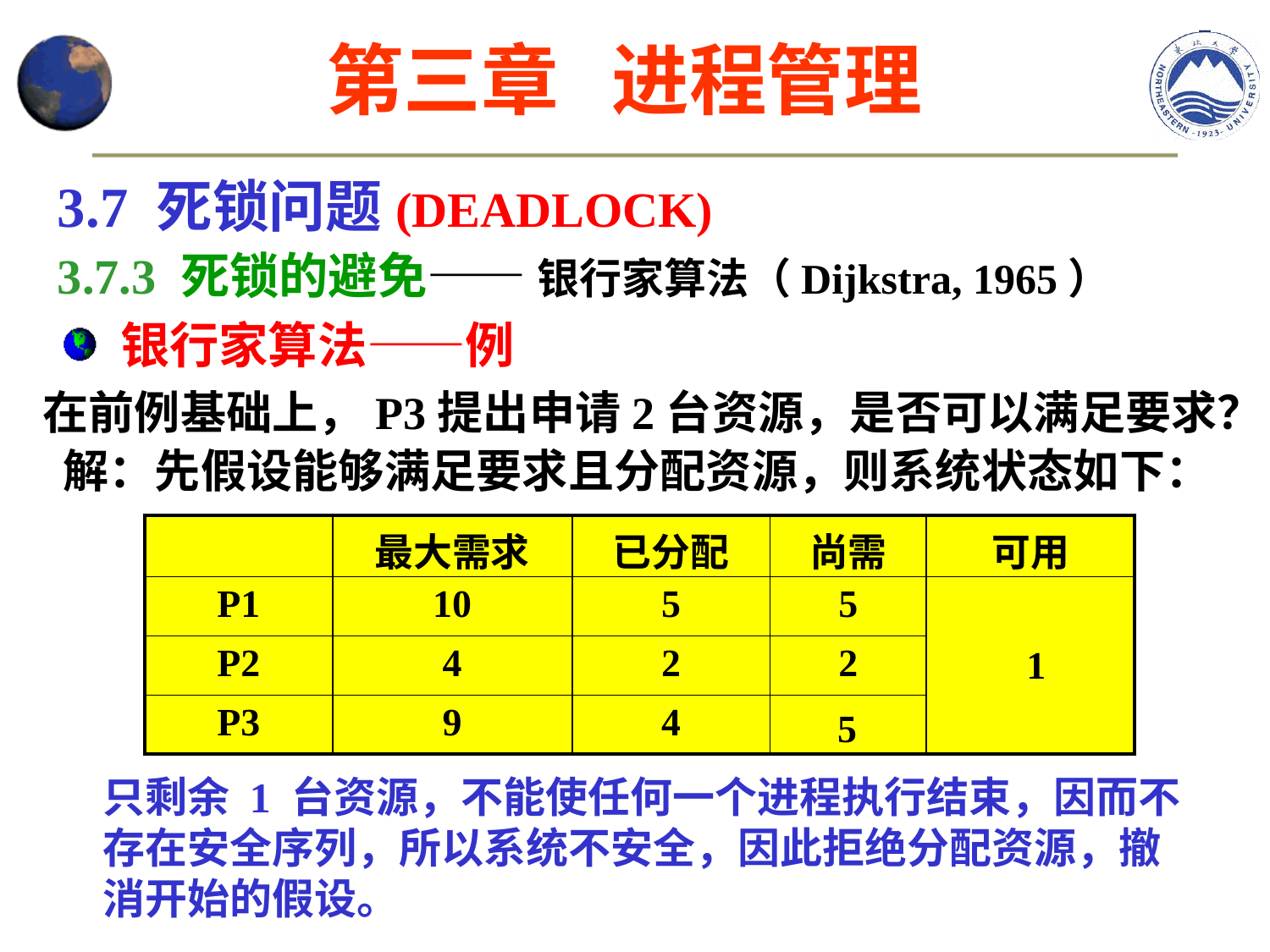

第三章   进程管理
3.7 死锁问题(DEADLOCK)
3.7.3 死锁的避免—— 银行家算法（Dijkstra, 1965）
# 银行家算法——例
在前例基础上，P3提出申请2台资源，是否可以满足要求？
解：先假设能够满足要求且分配资源，则系统状态如下：
|  | 最大需求 | 已分配 | 尚需 | 可用 |
| --- | --- | --- | --- | --- |
| P1 | 10 | 5 | 5 | 3 |
| P2 | 4 | 2 | 2 |  |
| P3 | 9 | 4 | 7 |  |
1
5
只剩余 1 台资源，不能使任何一个进程执行结束，因而不存在安全序列，所以系统不安全，因此拒绝分配资源，撤消开始的假设。